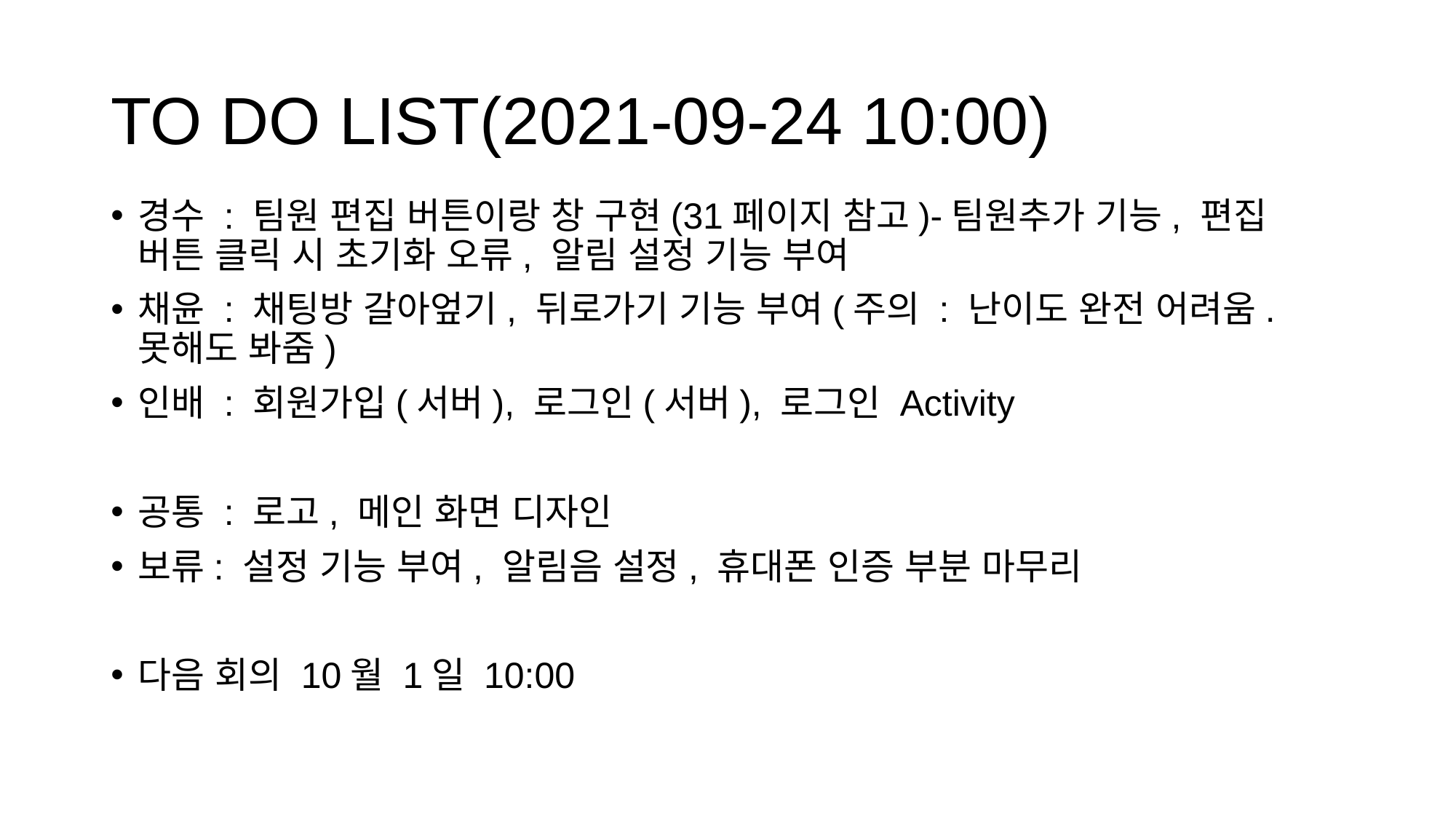

# TO DO LIST(2021-09-24 10:00)
경수 : 팀원 편집 버튼이랑 창 구현(31페이지 참고)-팀원추가 기능, 편집 버튼 클릭 시 초기화 오류, 알림 설정 기능 부여
채윤 : 채팅방 갈아엎기, 뒤로가기 기능 부여(주의 : 난이도 완전 어려움. 못해도 봐줌)
인배 : 회원가입(서버), 로그인(서버), 로그인 Activity

공통 : 로고, 메인 화면 디자인
보류: 설정 기능 부여, 알림음 설정, 휴대폰 인증 부분 마무리

다음 회의 10월 1일 10:00